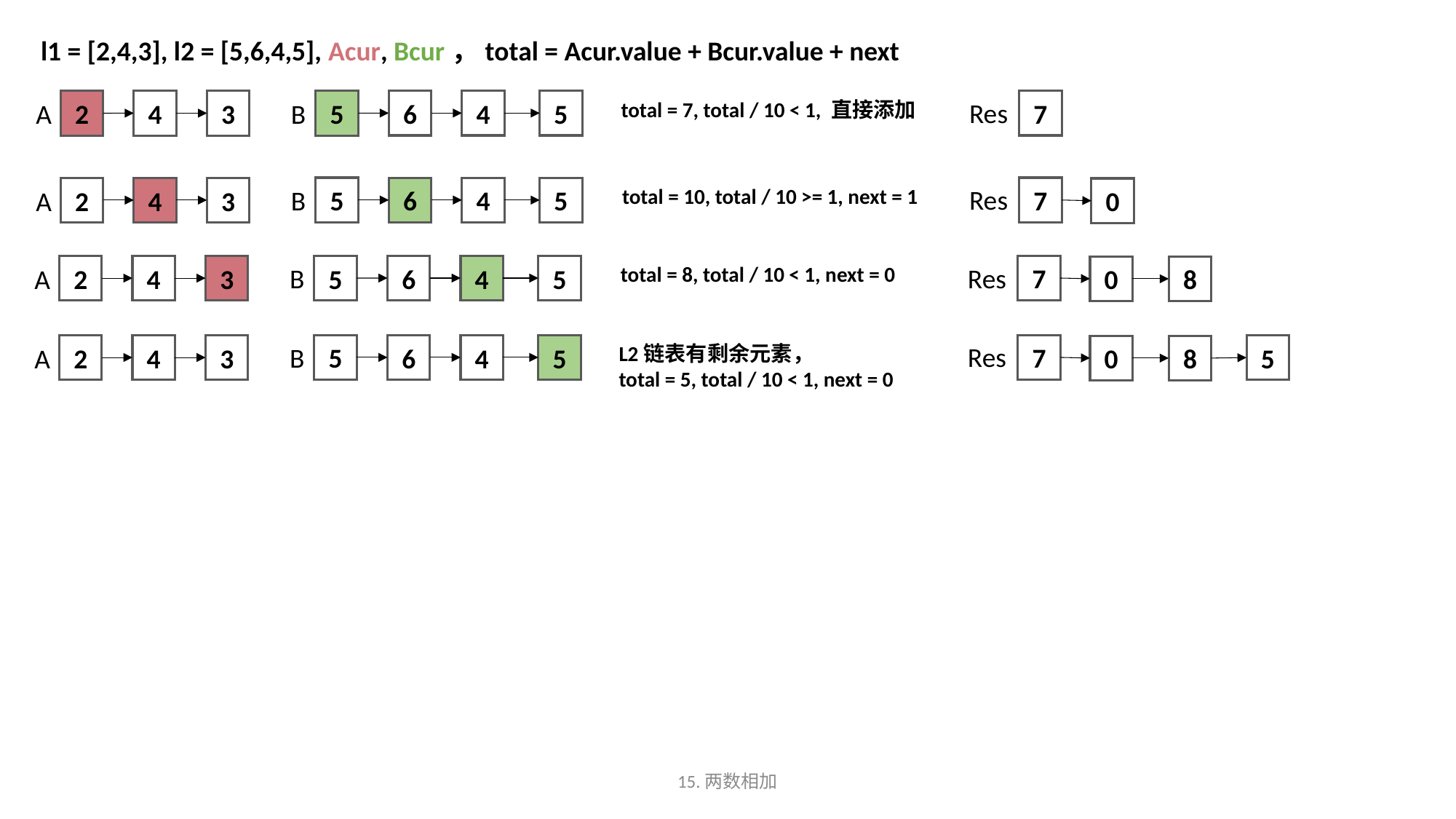

l1 = [2,4,3], l2 = [5,6,4,5], Acur, Bcur，total = Acur.value + Bcur.value + next
6
4
5
total = 7, total / 10 < 1, 直接添加
Res
7
5
4
3
2
B
A
6
4
5
total = 10, total / 10 >= 1, next = 1
Res
7
5
4
3
2
B
0
A
6
4
5
total = 8, total / 10 < 1, next = 0
Res
7
5
4
3
2
B
8
0
A
6
4
5
L2链表有剩余元素，
total = 5, total / 10 < 1, next = 0
Res
7
5
4
3
2
5
B
8
0
A
15.两数相加